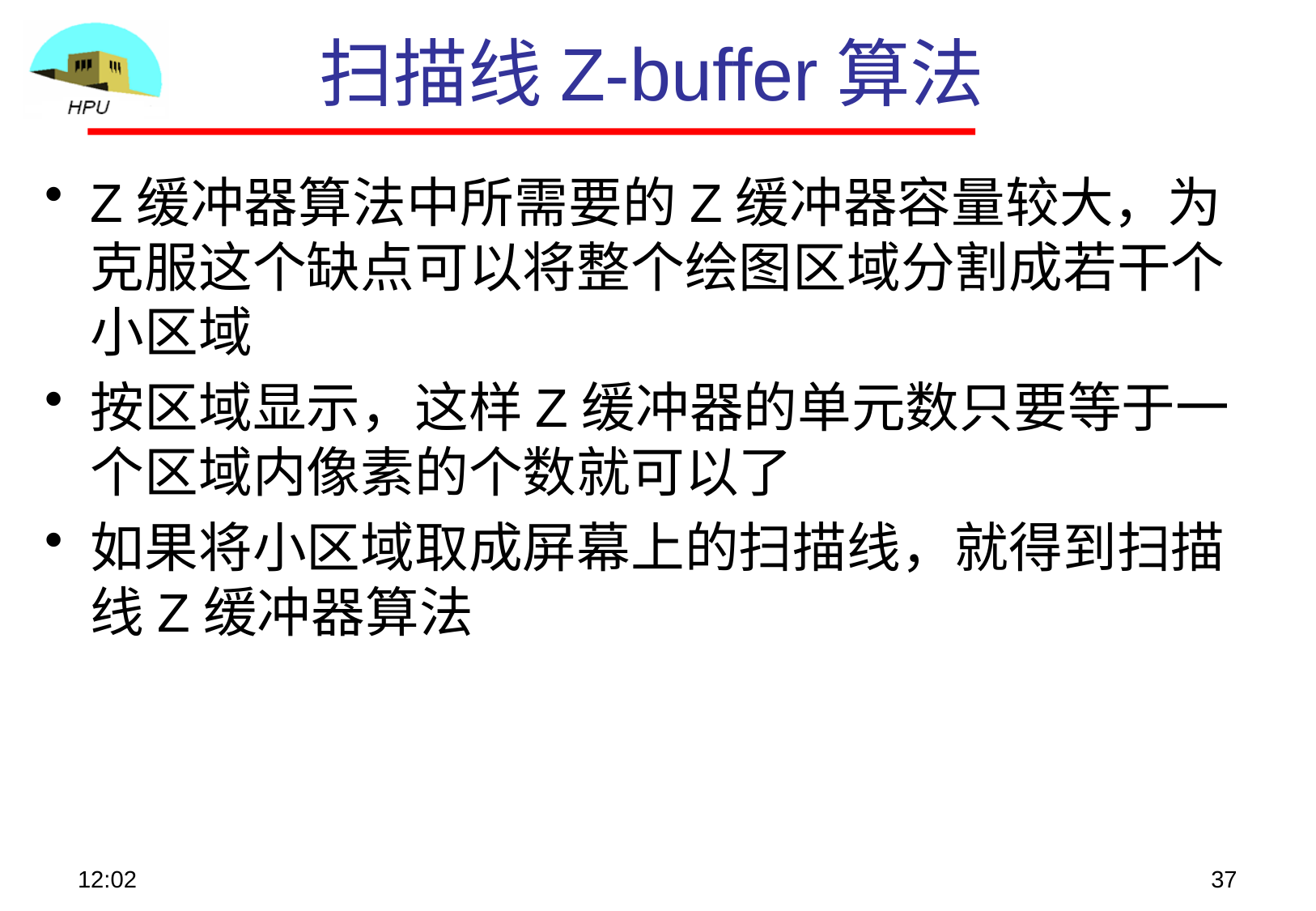

# 扫描线Z-buffer算法
Z缓冲器算法中所需要的Z缓冲器容量较大，为克服这个缺点可以将整个绘图区域分割成若干个小区域
按区域显示，这样Z缓冲器的单元数只要等于一个区域内像素的个数就可以了
如果将小区域取成屏幕上的扫描线，就得到扫描线Z缓冲器算法
12:02
37